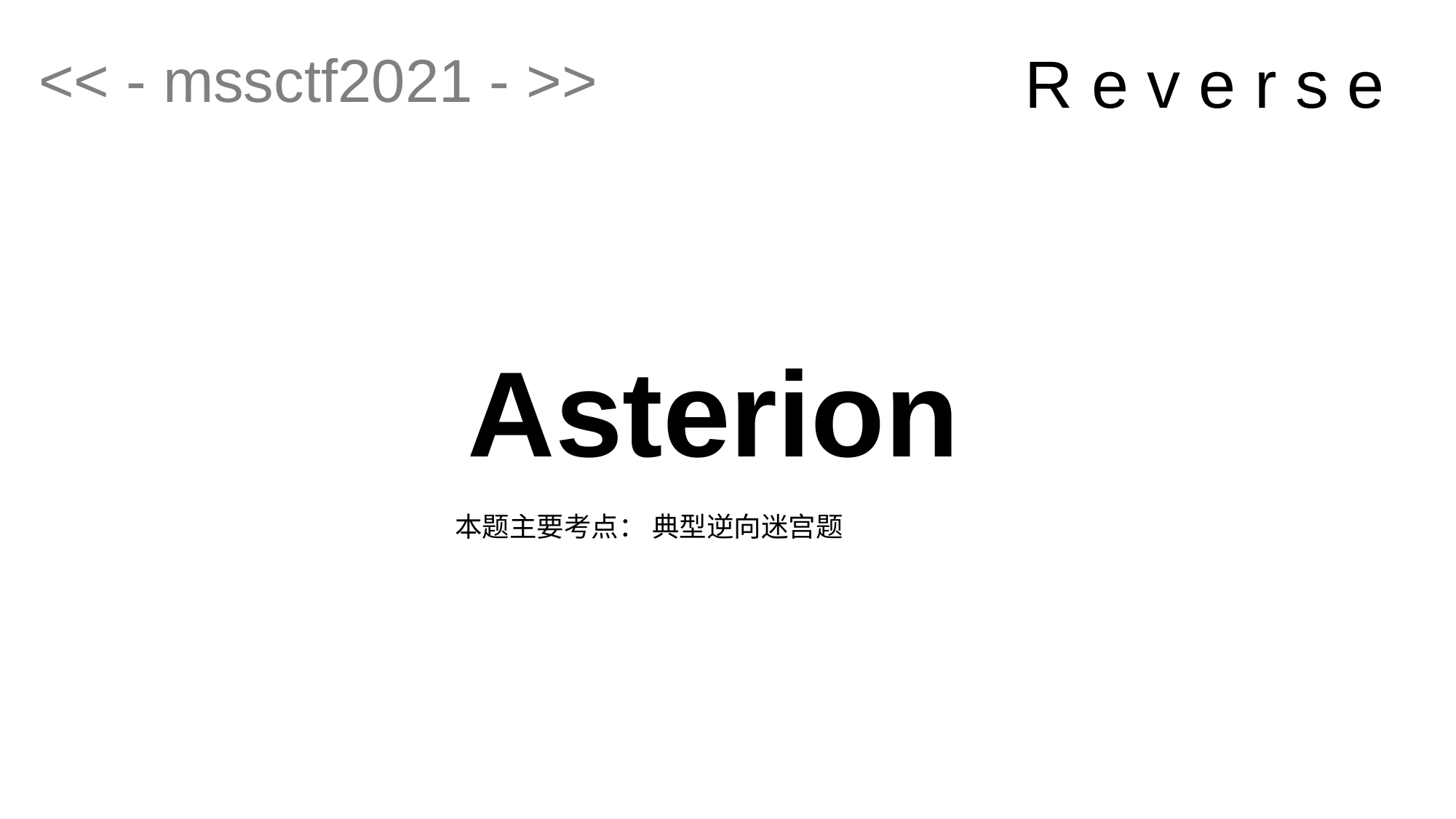

<< - mssctf2021 - >>
R e v e r s e
Asterion
本题主要考点： 典型逆向迷宫题